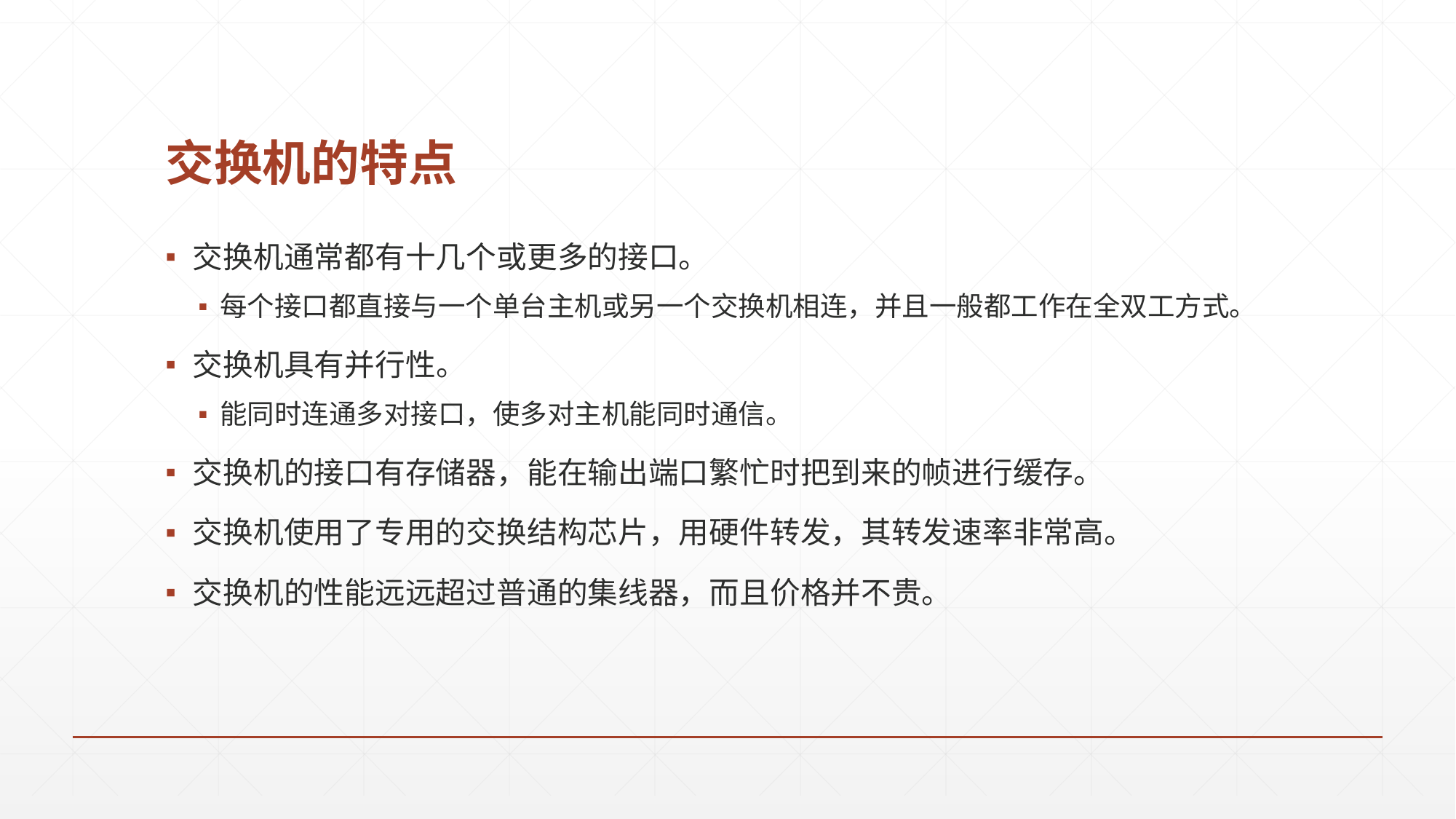

# 交换机的特点
交换机通常都有十几个或更多的接口。
每个接口都直接与一个单台主机或另一个交换机相连，并且一般都工作在全双工方式。
交换机具有并行性。
能同时连通多对接口，使多对主机能同时通信。
交换机的接口有存储器，能在输出端口繁忙时把到来的帧进行缓存。
交换机使用了专用的交换结构芯片，用硬件转发，其转发速率非常高。
交换机的性能远远超过普通的集线器，而且价格并不贵。